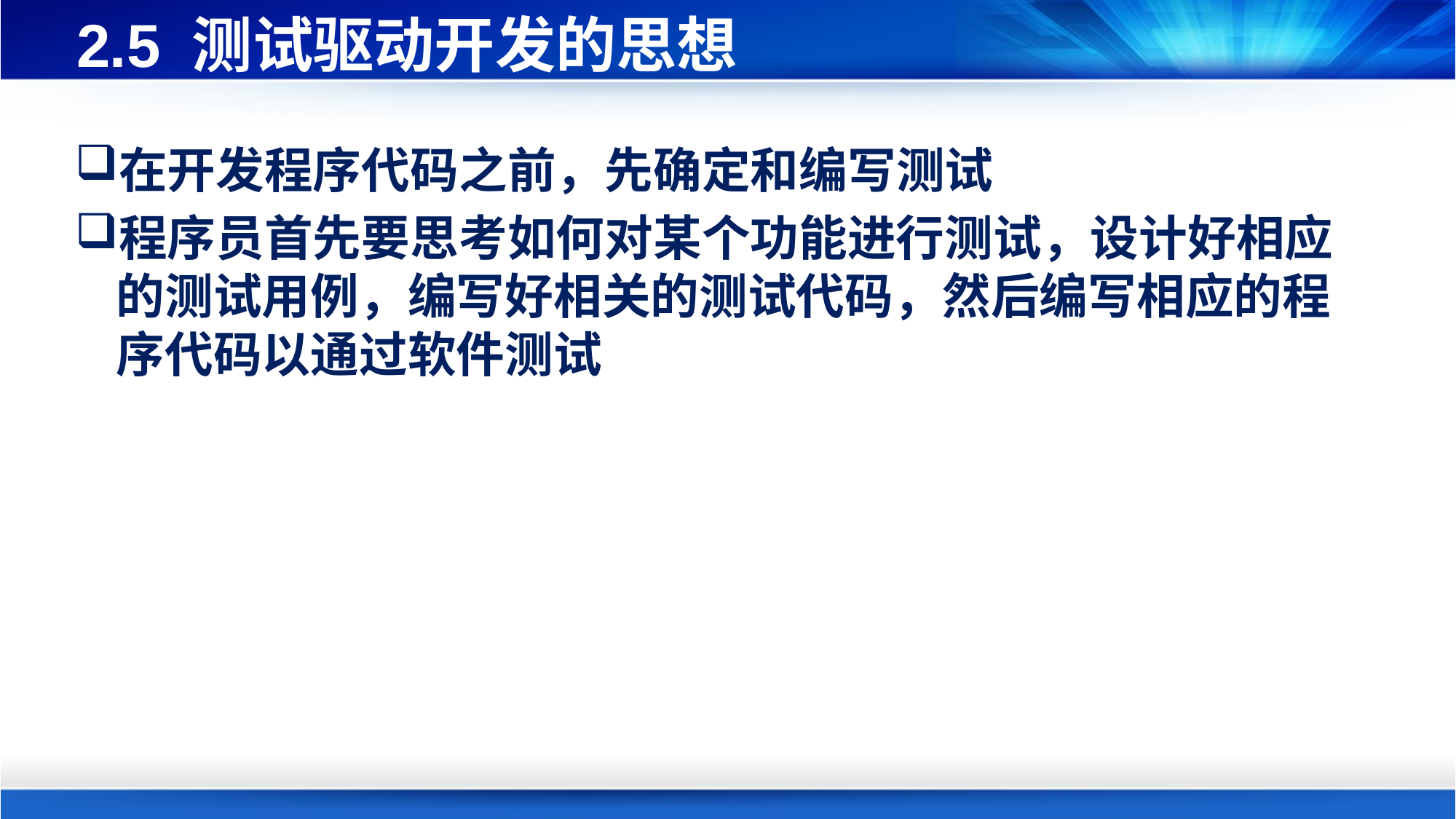

# 2.5 测试驱动开发的思想
在开发程序代码之前，先确定和编写测试
程序员首先要思考如何对某个功能进行测试，设计好相应的测试用例，编写好相关的测试代码，然后编写相应的程序代码以通过软件测试